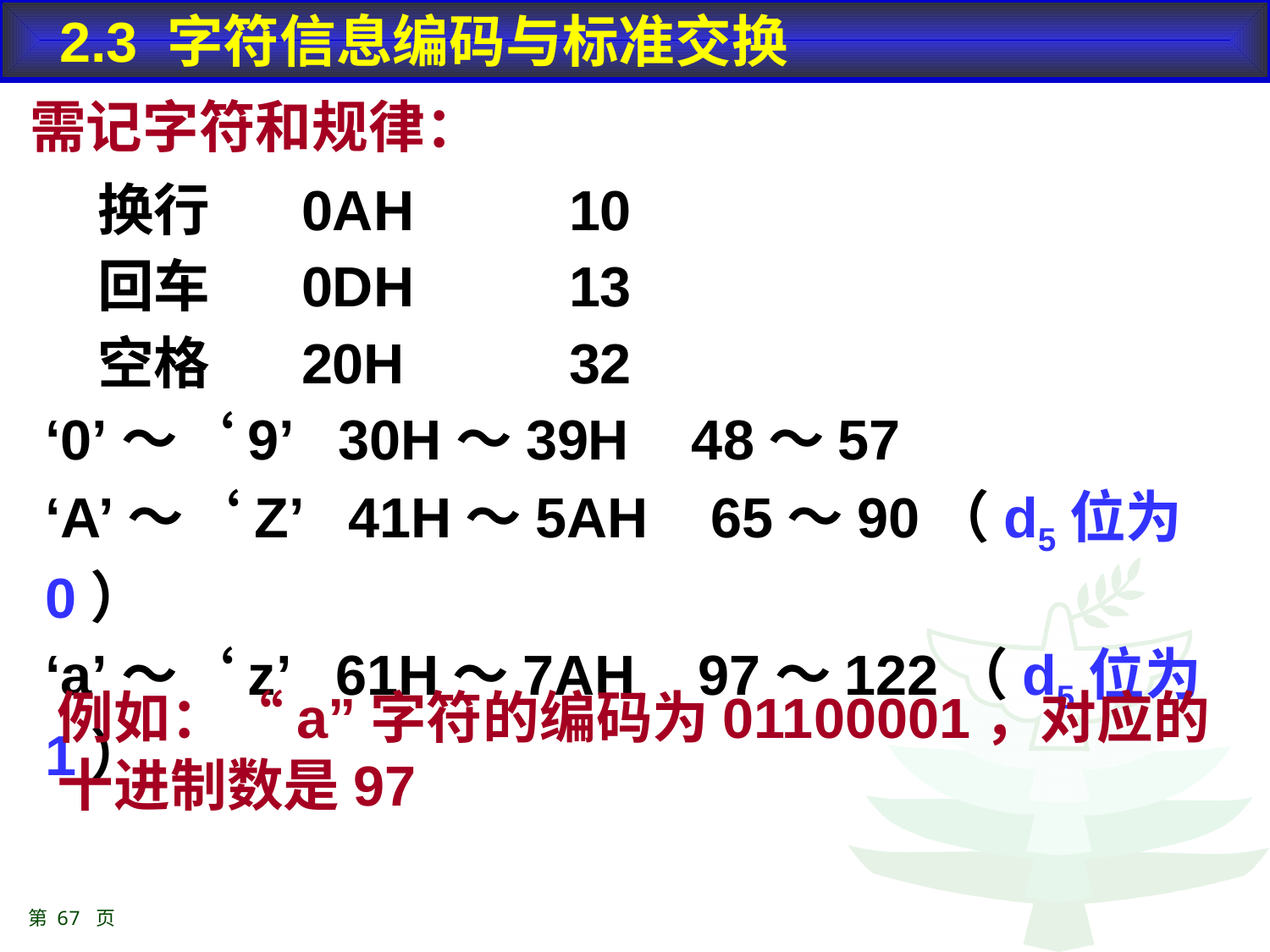

2.3 字符信息编码与标准交换
需记字符和规律：
   换行      0AH      	 10
   回车      0DH        	 13
   空格      20H		 32
‘0’～‘9’   30H～39H    48～57
‘A’～‘Z’   41H～5AH    65～90（d5位为0）
‘a’～‘z’   61H～7AH    97～122（d5位为1）
例如：“a”字符的编码为01100001，对应的十进制数是97